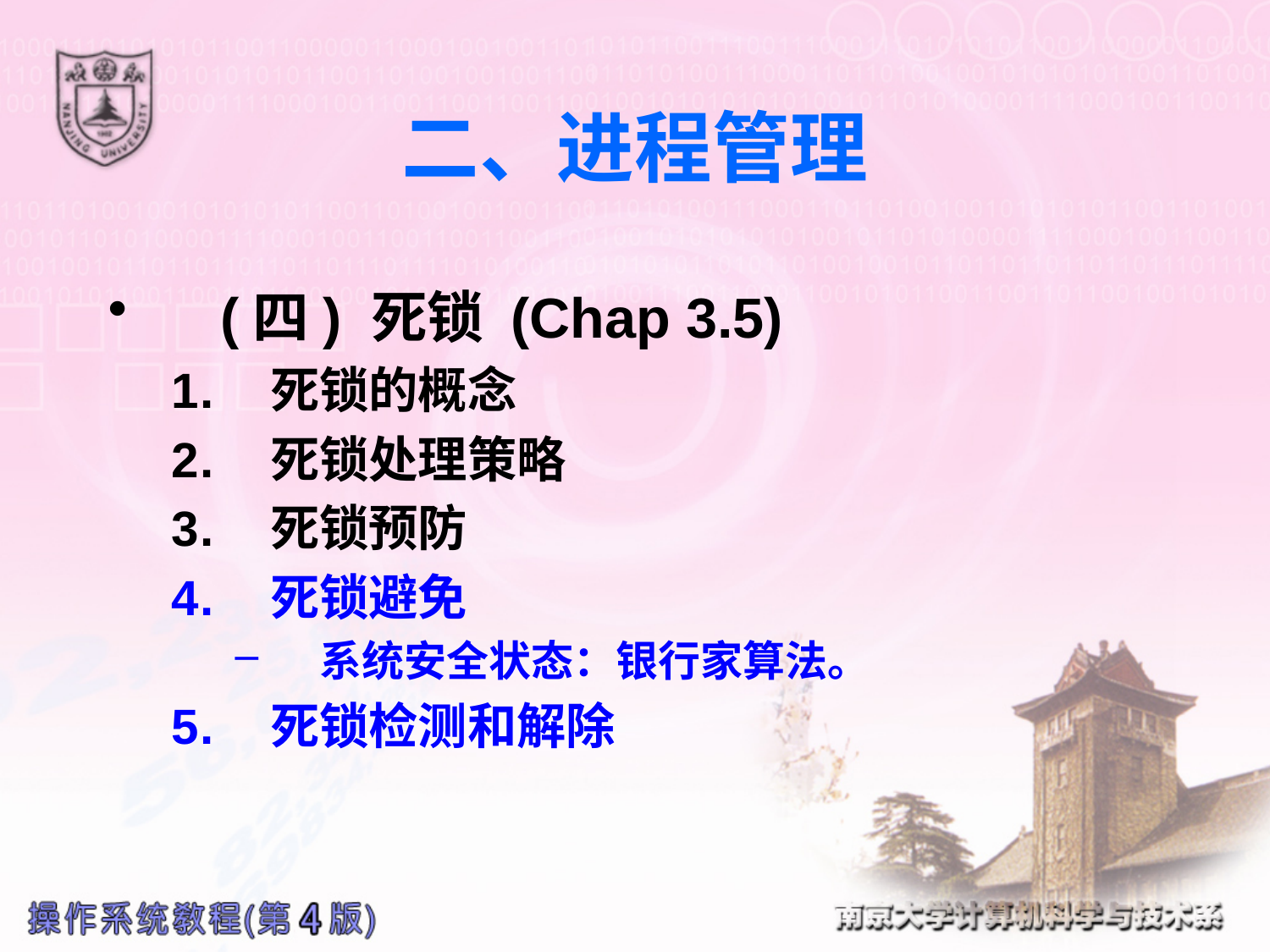

# 二、进程管理
(四) 死锁 (Chap 3.5)
死锁的概念
死锁处理策略
死锁预防
死锁避免
系统安全状态：银行家算法。
死锁检测和解除